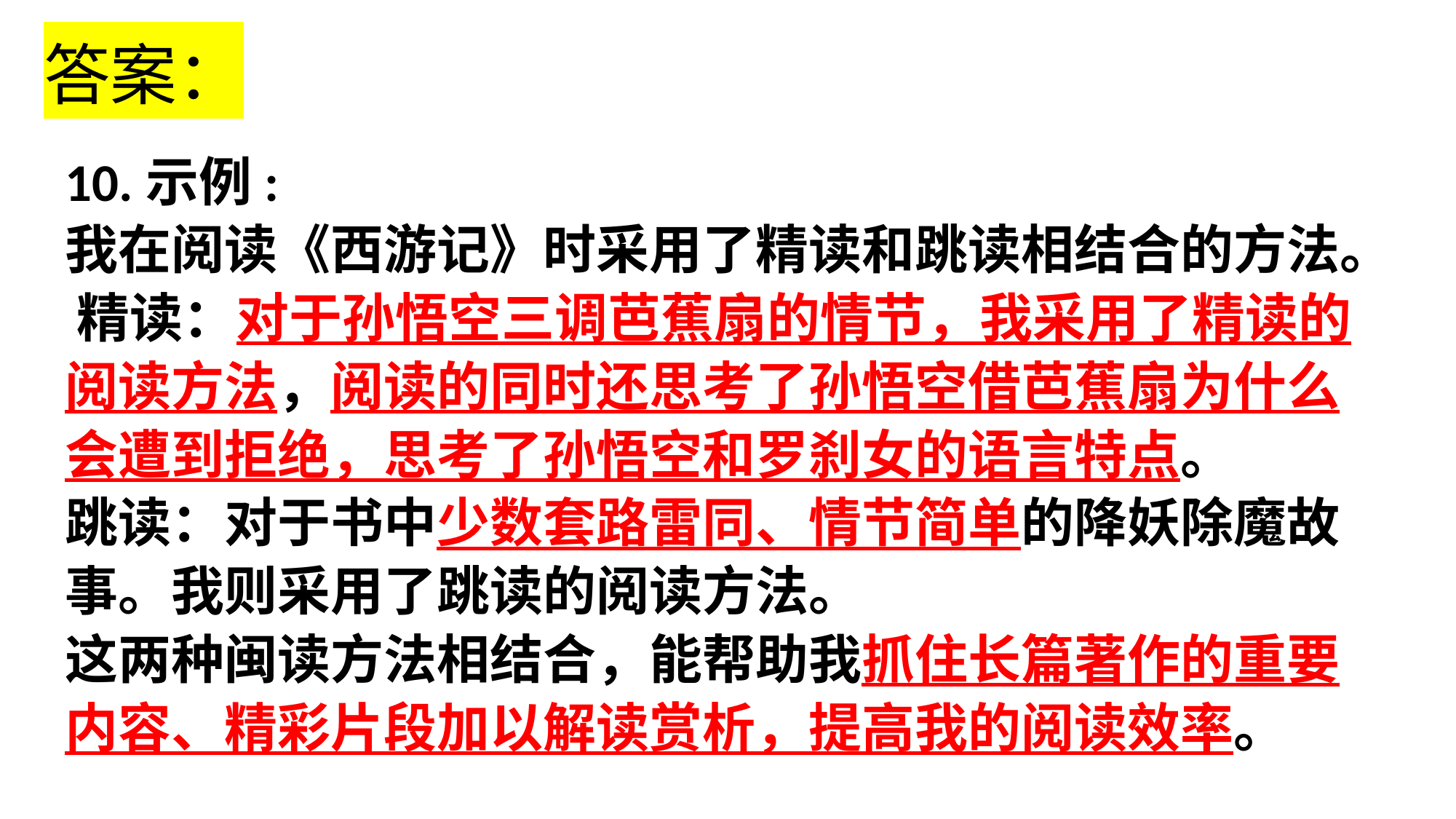

# 答案：
10.示例:
我在阅读《西游记》时采用了精读和跳读相结合的方法。 精读：对于孙悟空三调芭蕉扇的情节，我采用了精读的阅读方法，阅读的同时还思考了孙悟空借芭蕉扇为什么会遭到拒绝，思考了孙悟空和罗刹女的语言特点。
跳读：对于书中少数套路雷同、情节简单的降妖除魔故事。我则采用了跳读的阅读方法。
这两种闽读方法相结合，能帮助我抓住长篇著作的重要内容、精彩片段加以解读赏析，提高我的阅读效率。